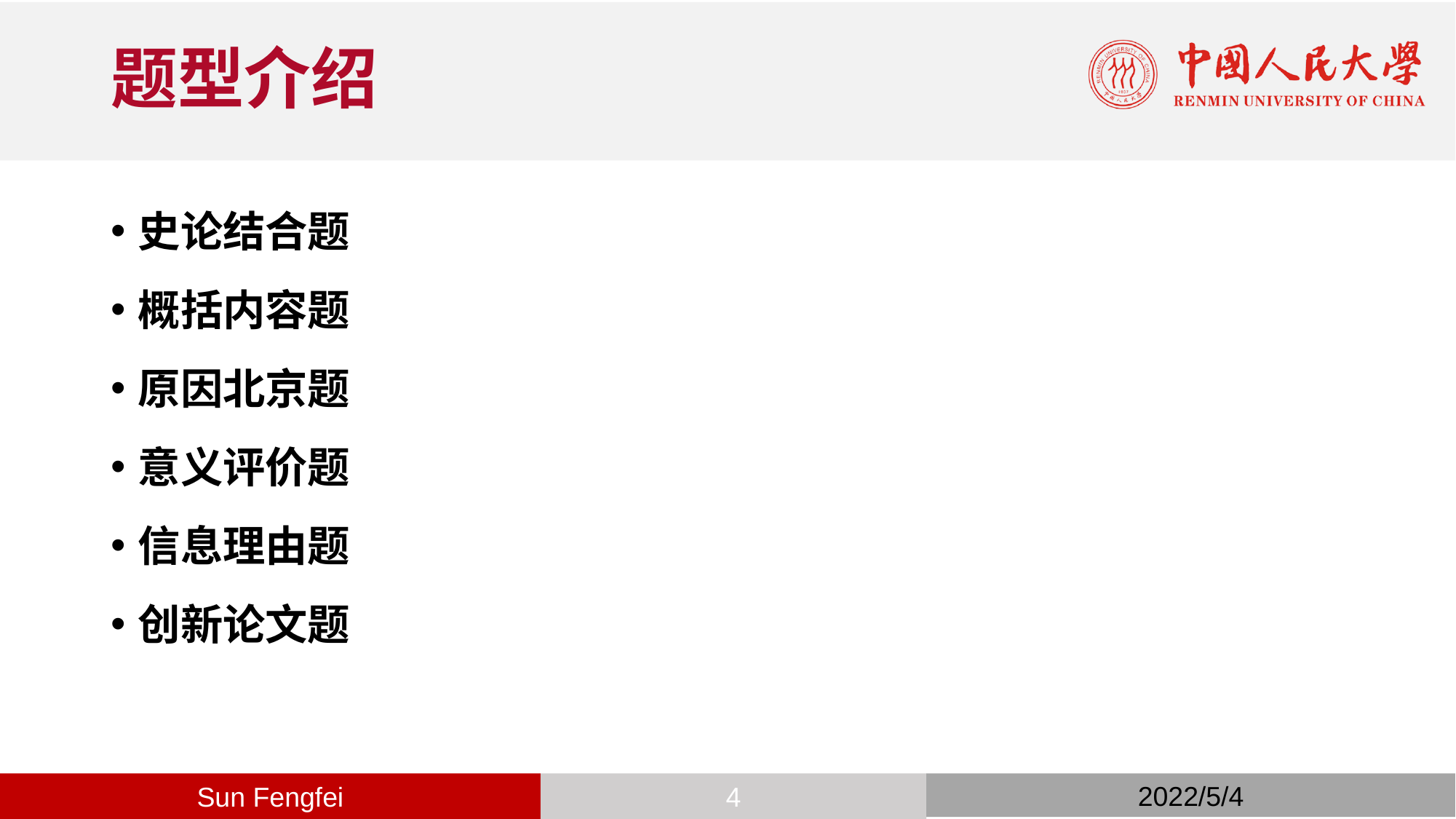

# 题型介绍
史论结合题
概括内容题
原因北京题
意义评价题
信息理由题
创新论文题